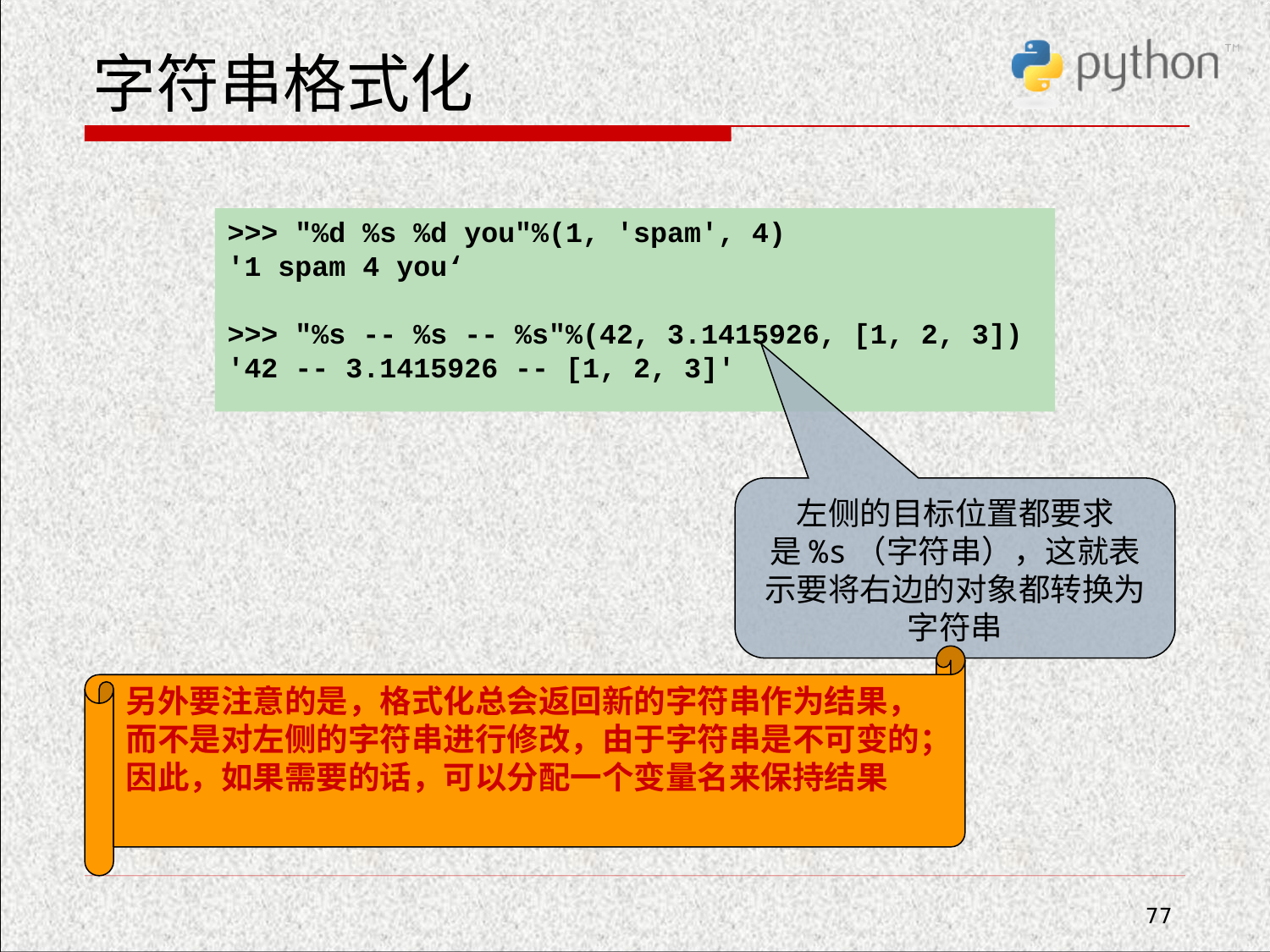

# 字符串格式化
>>> "%d %s %d you"%(1, 'spam', 4)
'1 spam 4 you‘

>>> "%s -- %s -- %s"%(42, 3.1415926, [1, 2, 3])
'42 -- 3.1415926 -- [1, 2, 3]'
左侧的目标位置都要求是%s（字符串），这就表示要将右边的对象都转换为字符串
另外要注意的是，格式化总会返回新的字符串作为结果，而不是对左侧的字符串进行修改，由于字符串是不可变的；因此，如果需要的话，可以分配一个变量名来保持结果
77